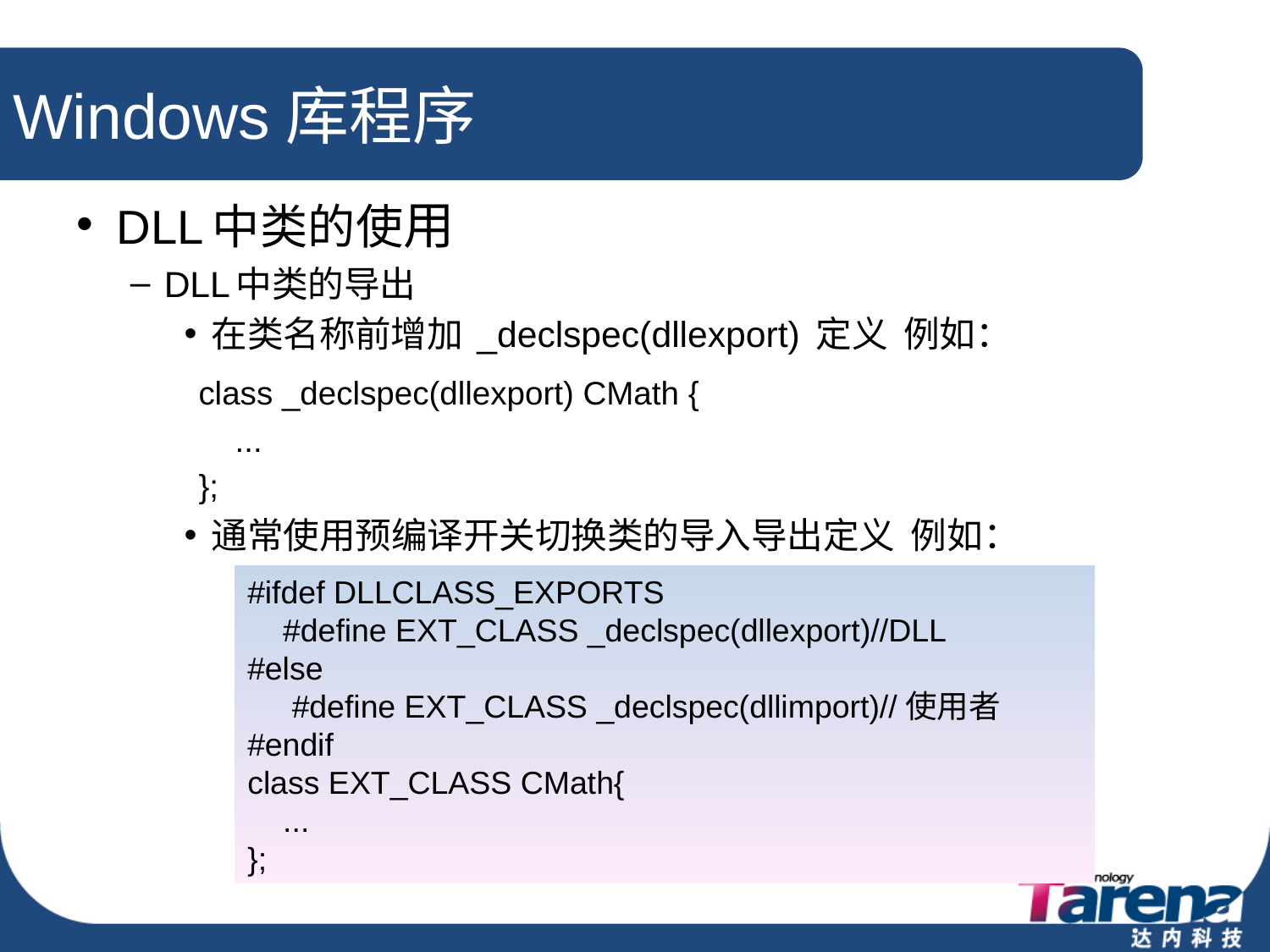

# Windows库程序
DLL中类的使用
DLL中类的导出
在类名称前增加 _declspec(dllexport) 定义  例如：
	         class _declspec(dllexport) CMath {
	             ...
	         };
通常使用预编译开关切换类的导入导出定义  例如：

#ifdef DLLCLASS_EXPORTS
    #define EXT_CLASS _declspec(dllexport)//DLL
#else
     #define EXT_CLASS _declspec(dllimport)//使用者
#endif
class EXT_CLASS CMath{
    ...
};